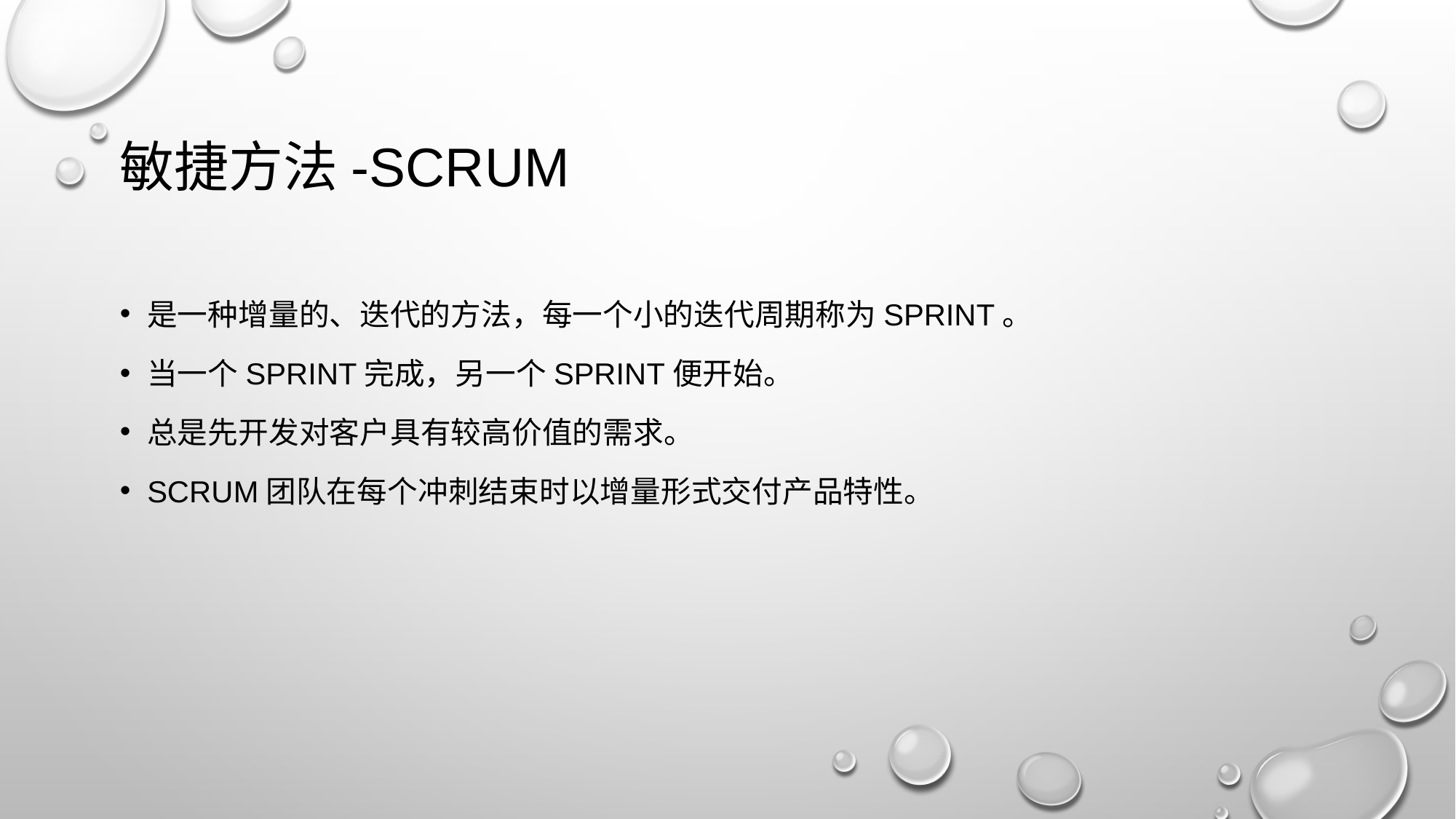

# 敏捷方法-Scrum
是一种增量的、迭代的方法，每一个小的迭代周期称为Sprint。
当一个sprint完成，另一个sprint便开始。
总是先开发对客户具有较高价值的需求。
Scrum团队在每个冲刺结束时以增量形式交付产品特性。